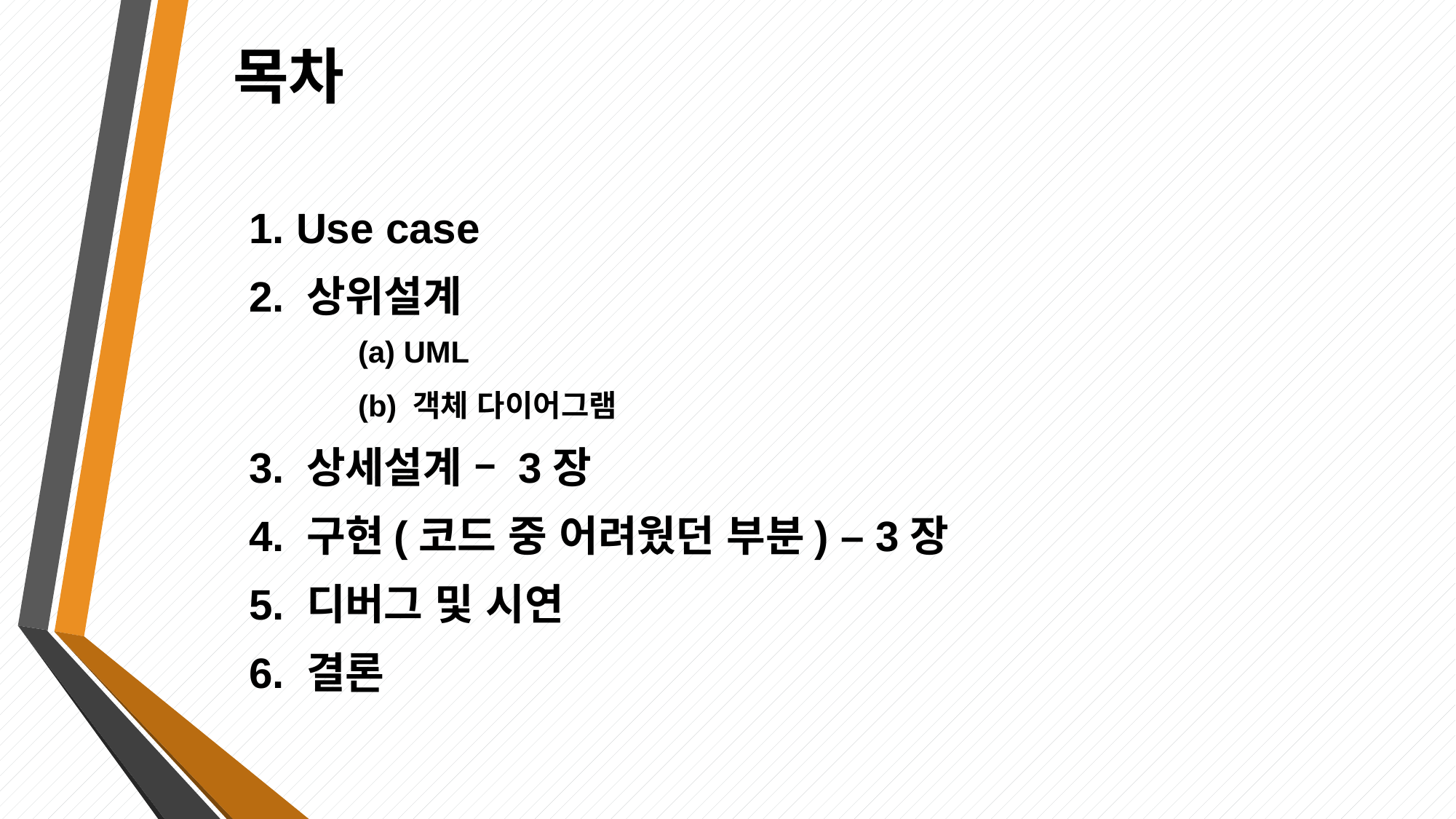

# 목차
1. Use case
2. 상위설계
	(a) UML
	(b) 객체 다이어그램
3. 상세설계 – 3장
4. 구현(코드 중 어려웠던 부분) – 3장
5. 디버그 및 시연
6. 결론